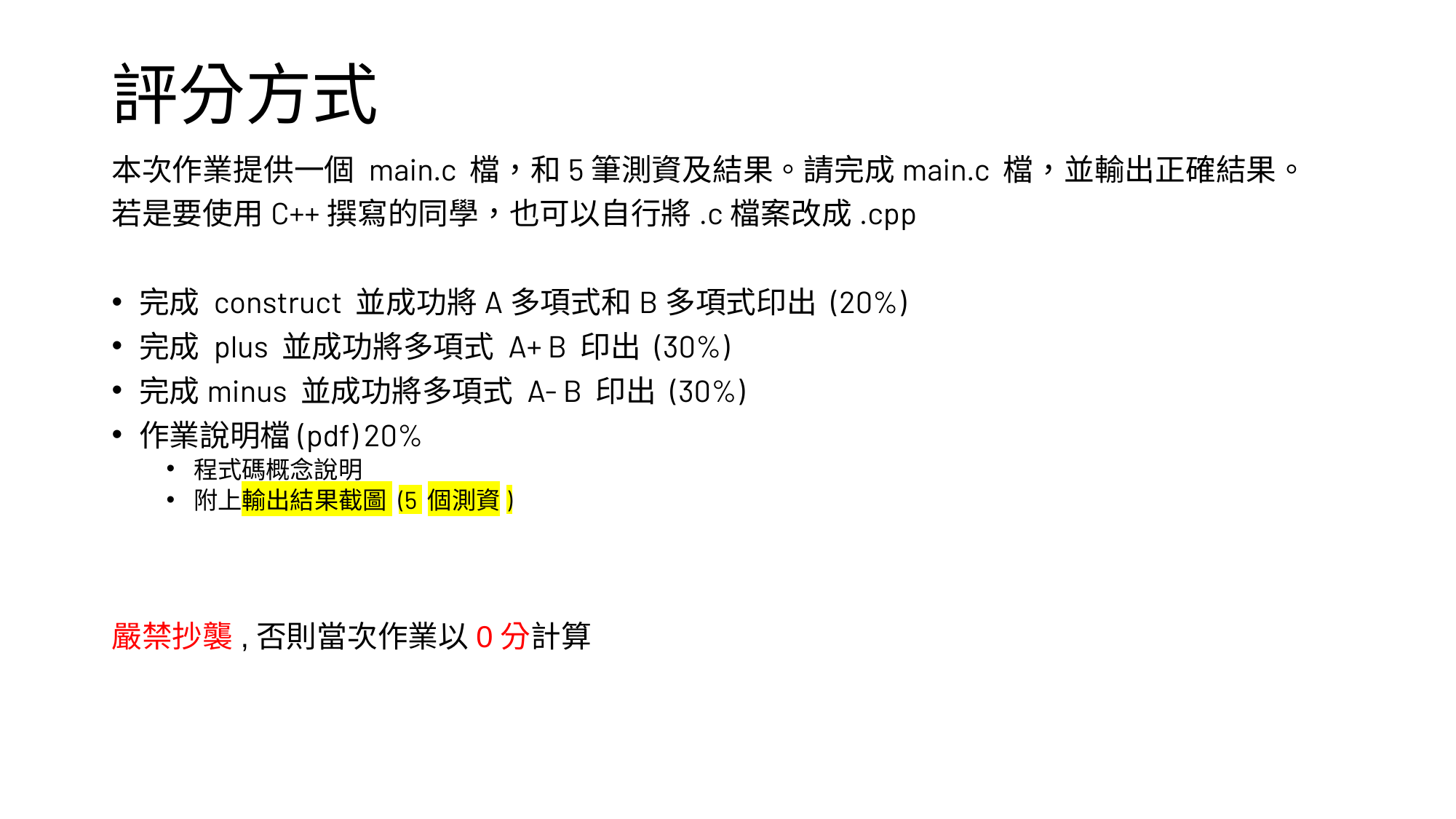

# 評分方式
本次作業提供一個 main.c 檔，和5筆測資及結果。請完成main.c 檔，並輸出正確結果。
若是要使用C++撰寫的同學，也可以自行將.c檔案改成.cpp

完成 construct 並成功將A多項式和B多項式印出 (20%)
完成 plus 並成功將多項式 A+ B 印出 (30%)
完成minus 並成功將多項式 A- B 印出 (30%)
作業說明檔(pdf) 20%
程式碼概念說明
附上輸出結果截圖 (5 個測資)

嚴禁抄襲,否則當次作業以0分計算